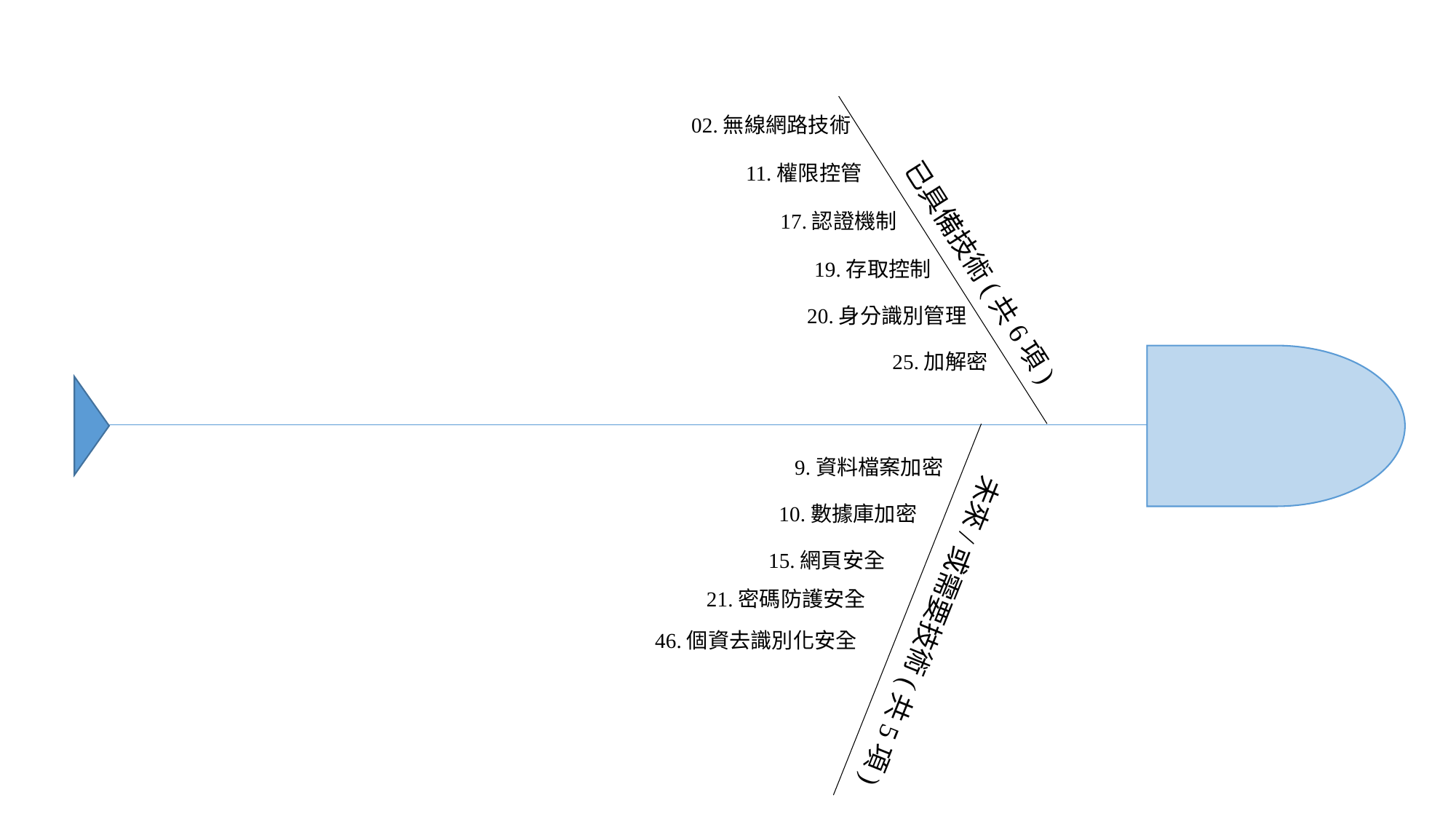

02.無線網路技術
11.權限控管
17.認證機制
已具備技術(共6項)
19.存取控制
20.身分識別管理
25.加解密

9.資料檔案加密
10.數據庫加密
15.網頁安全
21.密碼防護安全
未來/或需要技術(共5項)
46.個資去識別化安全